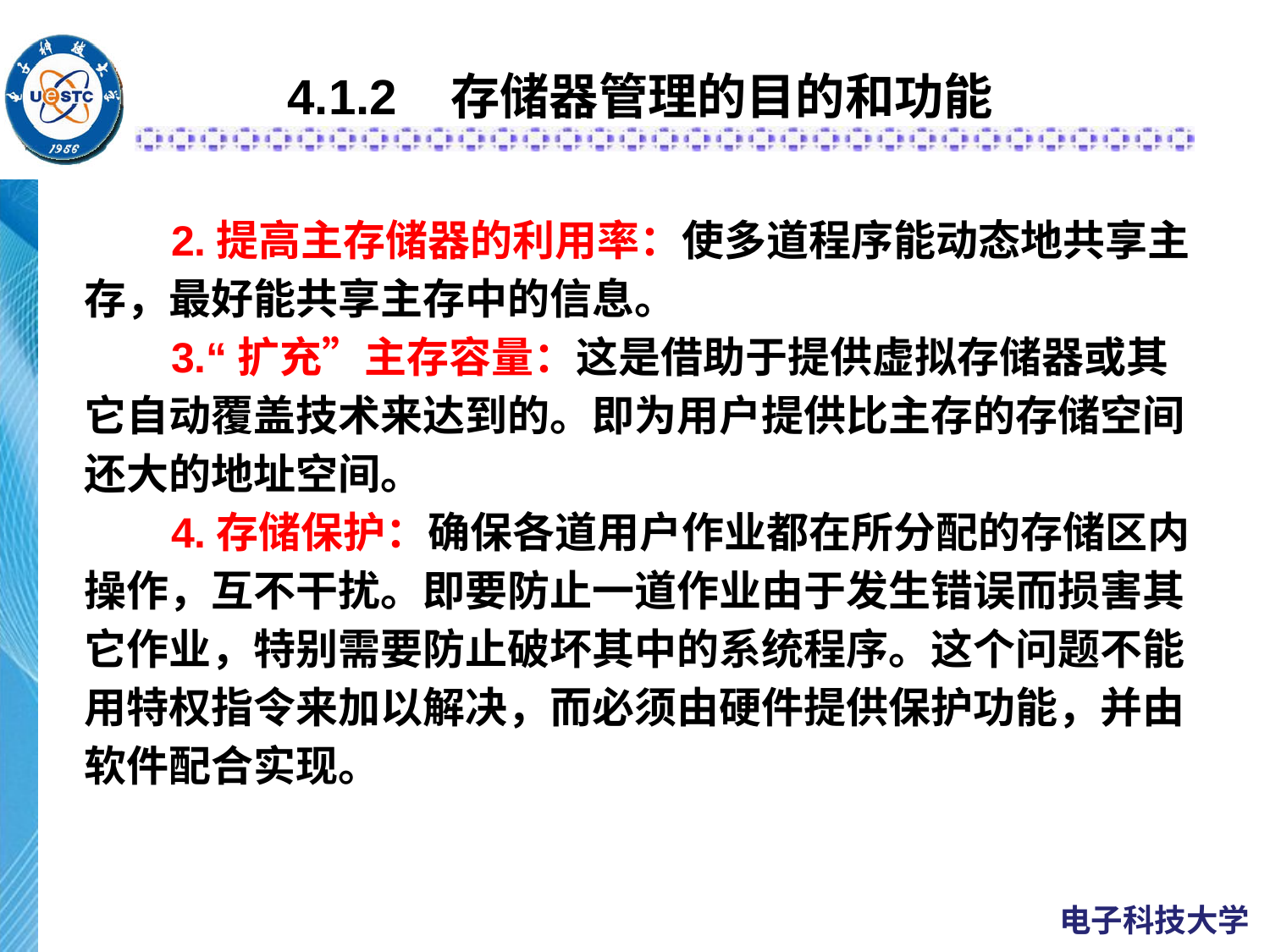

4.1.2   存储器管理的目的和功能
2.提高主存储器的利用率：使多道程序能动态地共享主存，最好能共享主存中的信息。
3.“扩充”主存容量：这是借助于提供虚拟存储器或其它自动覆盖技术来达到的。即为用户提供比主存的存储空间还大的地址空间。
4.存储保护：确保各道用户作业都在所分配的存储区内操作，互不干扰。即要防止一道作业由于发生错误而损害其它作业，特别需要防止破坏其中的系统程序。这个问题不能用特权指令来加以解决，而必须由硬件提供保护功能，并由软件配合实现。